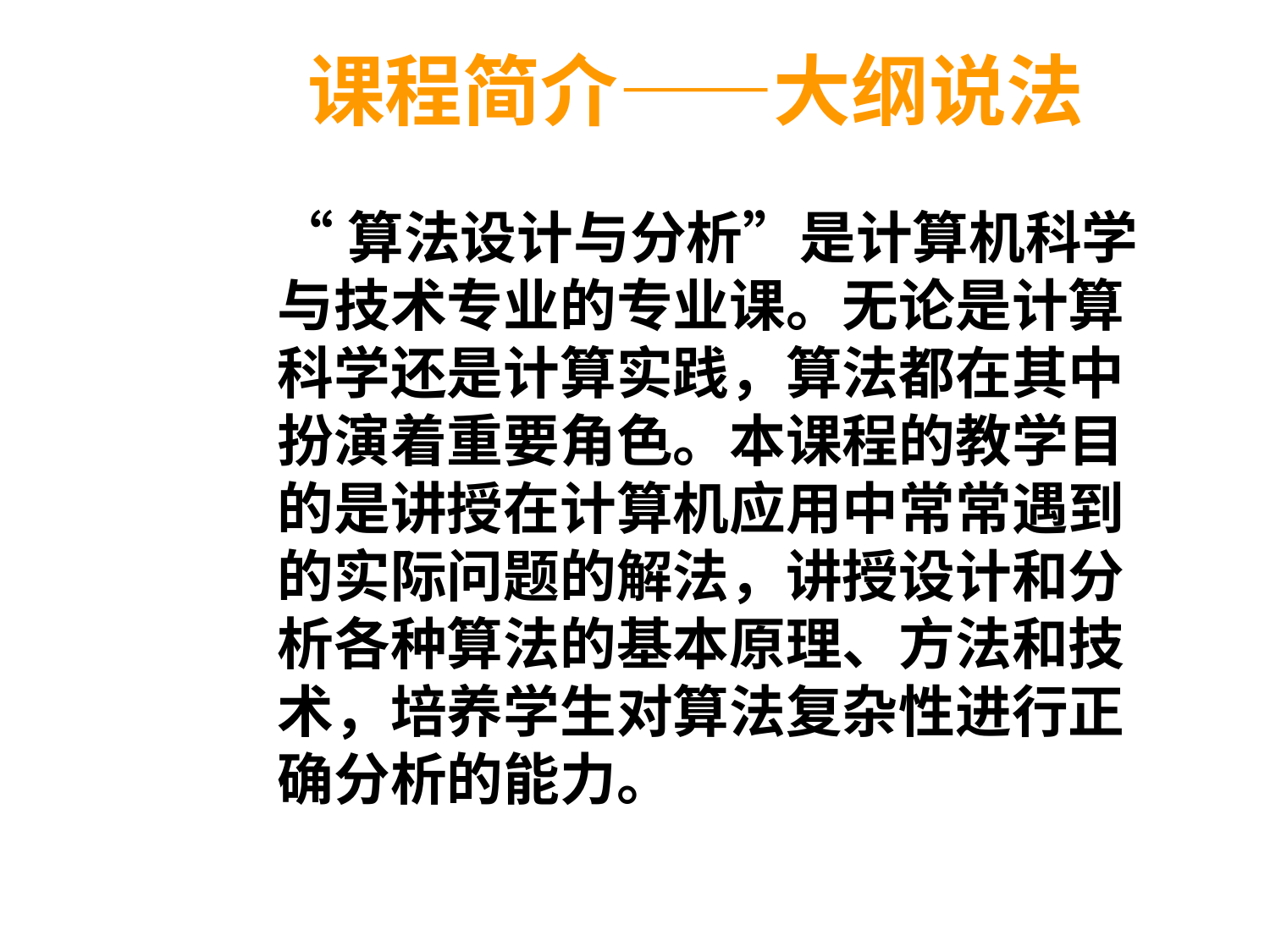

课程简介——大纲说法
“算法设计与分析”是计算机科学与技术专业的专业课。无论是计算科学还是计算实践，算法都在其中扮演着重要角色。本课程的教学目的是讲授在计算机应用中常常遇到的实际问题的解法，讲授设计和分析各种算法的基本原理、方法和技术，培养学生对算法复杂性进行正确分析的能力。